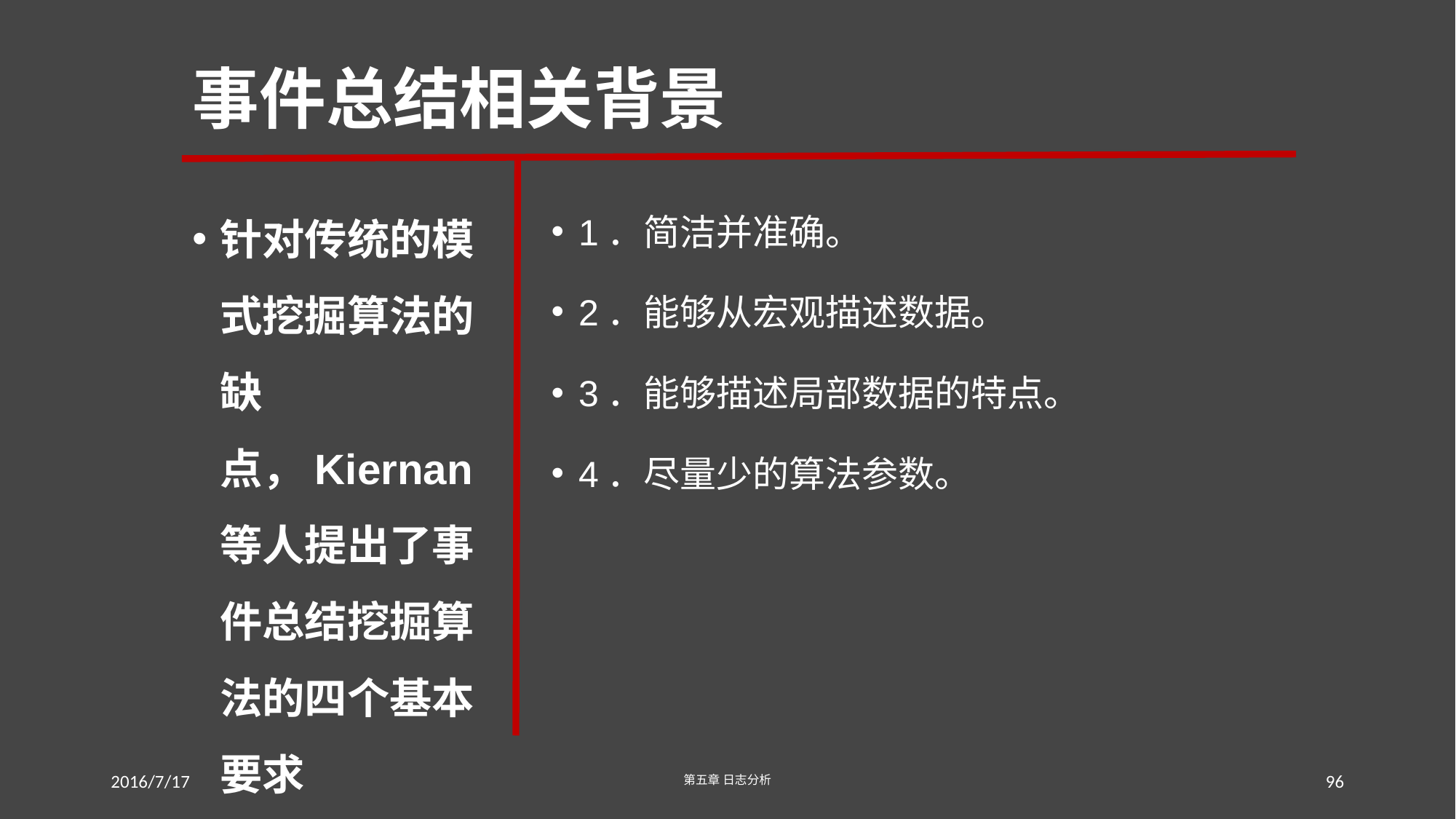

# 事件总结相关背景
针对传统的模式挖掘算法的缺点，Kiernan等人提出了事件总结挖掘算法的四个基本要求
1．简洁并准确。
2．能够从宏观描述数据。
3．能够描述局部数据的特点。
4．尽量少的算法参数。
2016/7/17
第五章 日志分析
96